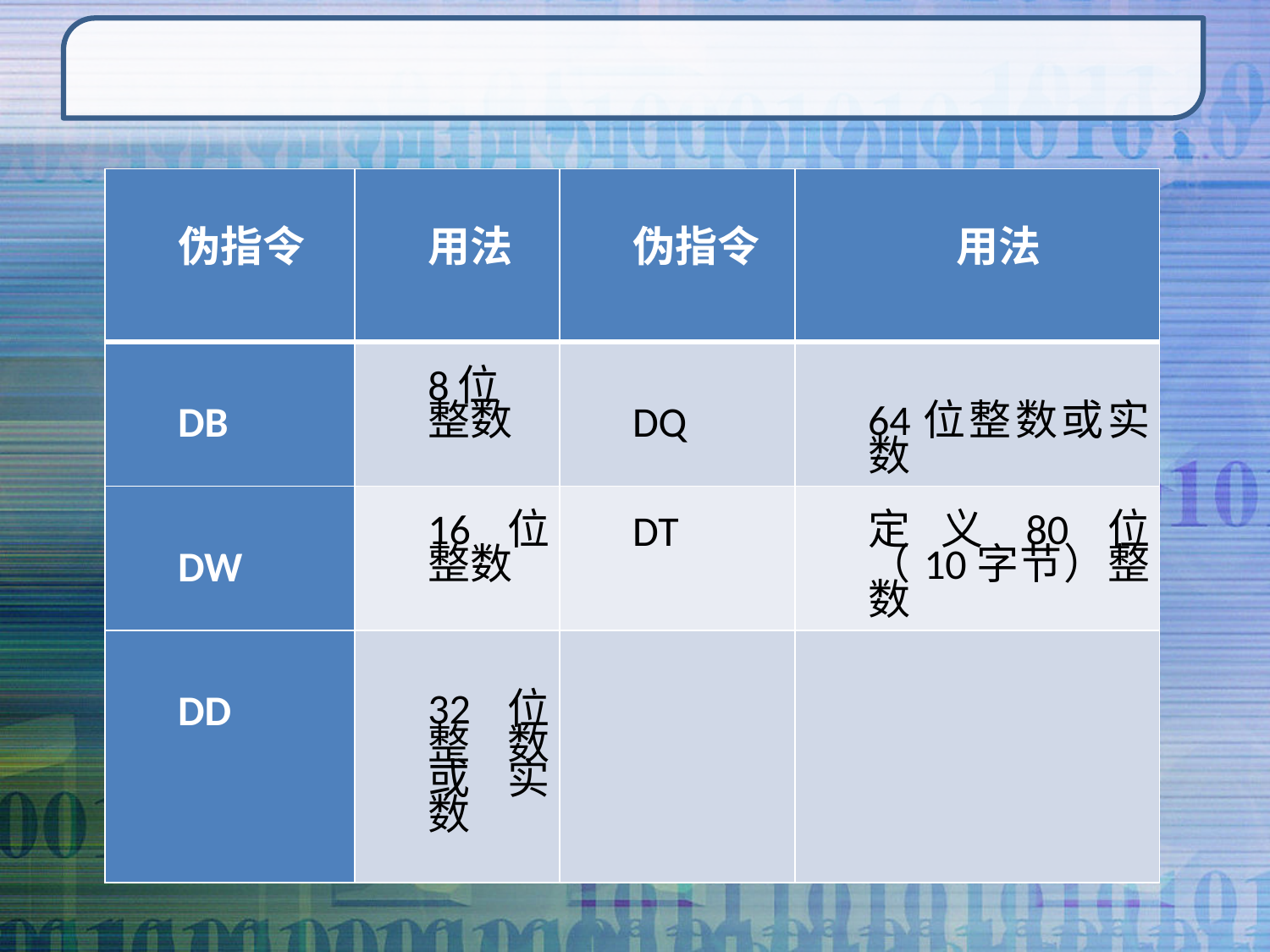

#

| 伪指令 | 用法 | 伪指令 | 用法 |
| --- | --- | --- | --- |
| DB | 8位 整数 | DQ | 64位整数或实数 |
| DW | 16位整数 | DT | 定义80位（10字节）整数 |
| DD | 32位整数或实数 |  |  |